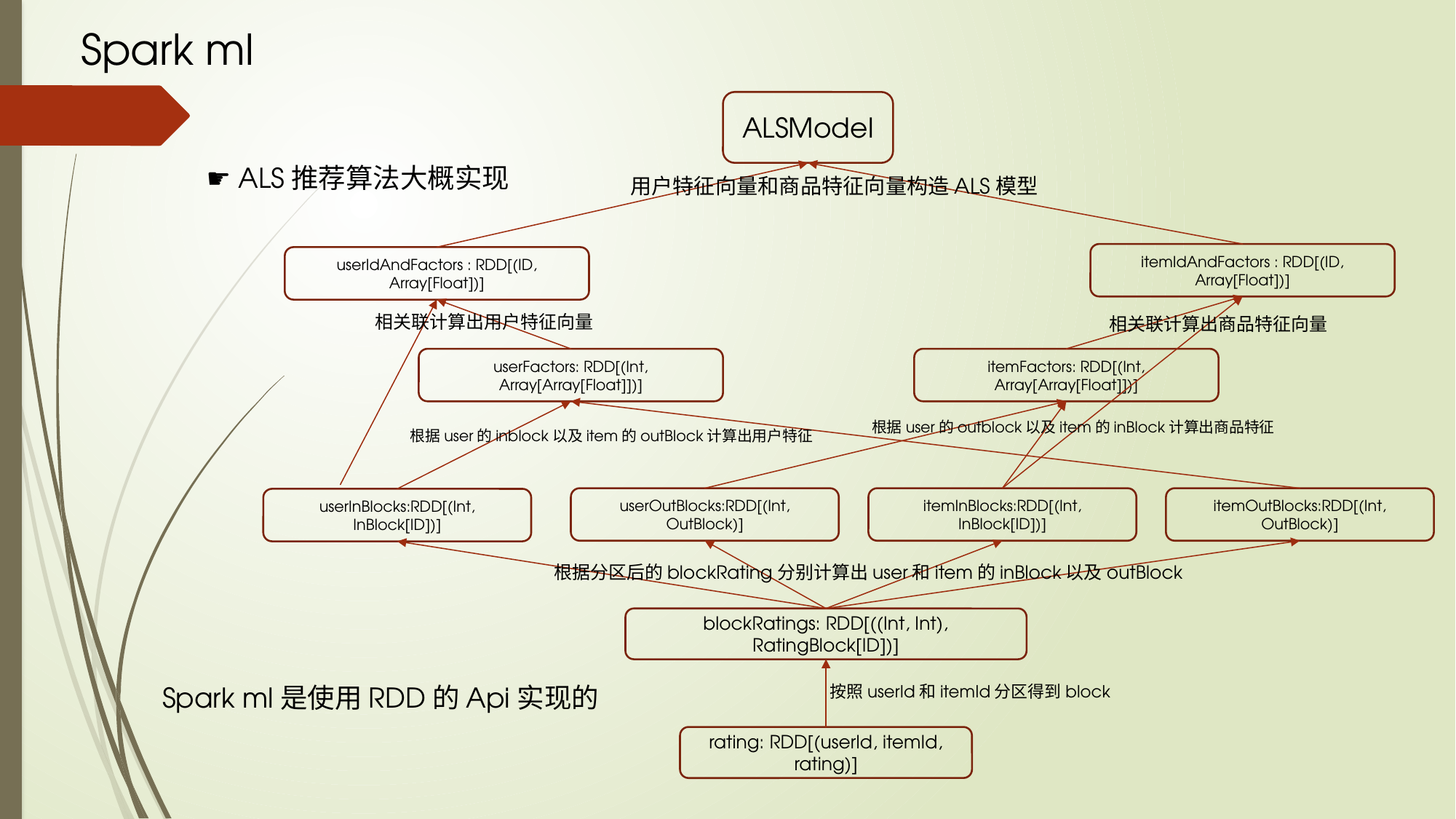

Spark ml
ALSModel
☛ ALS推荐算法大概实现
用户特征向量和商品特征向量构造ALS模型
itemIdAndFactors : RDD[(ID, Array[Float])]
userIdAndFactors : RDD[(ID, Array[Float])]
相关联计算出用户特征向量
相关联计算出商品特征向量
itemFactors: RDD[(Int, Array[Array[Float]])]
userFactors: RDD[(Int, Array[Array[Float]])]
根据user的outblock以及item的inBlock计算出商品特征
根据user的inblock以及item的outBlock计算出用户特征
itemOutBlocks:RDD[(Int, OutBlock)]
itemInBlocks:RDD[(Int, InBlock[ID])]
userOutBlocks:RDD[(Int, OutBlock)]
userInBlocks:RDD[(Int, InBlock[ID])]
根据分区后的blockRating分别计算出user和item的inBlock以及outBlock
blockRatings: RDD[((Int, Int), RatingBlock[ID])]
Spark ml是使用RDD的Api实现的
按照userId和itemId分区得到block
rating: RDD[(userId, itemId, rating)]